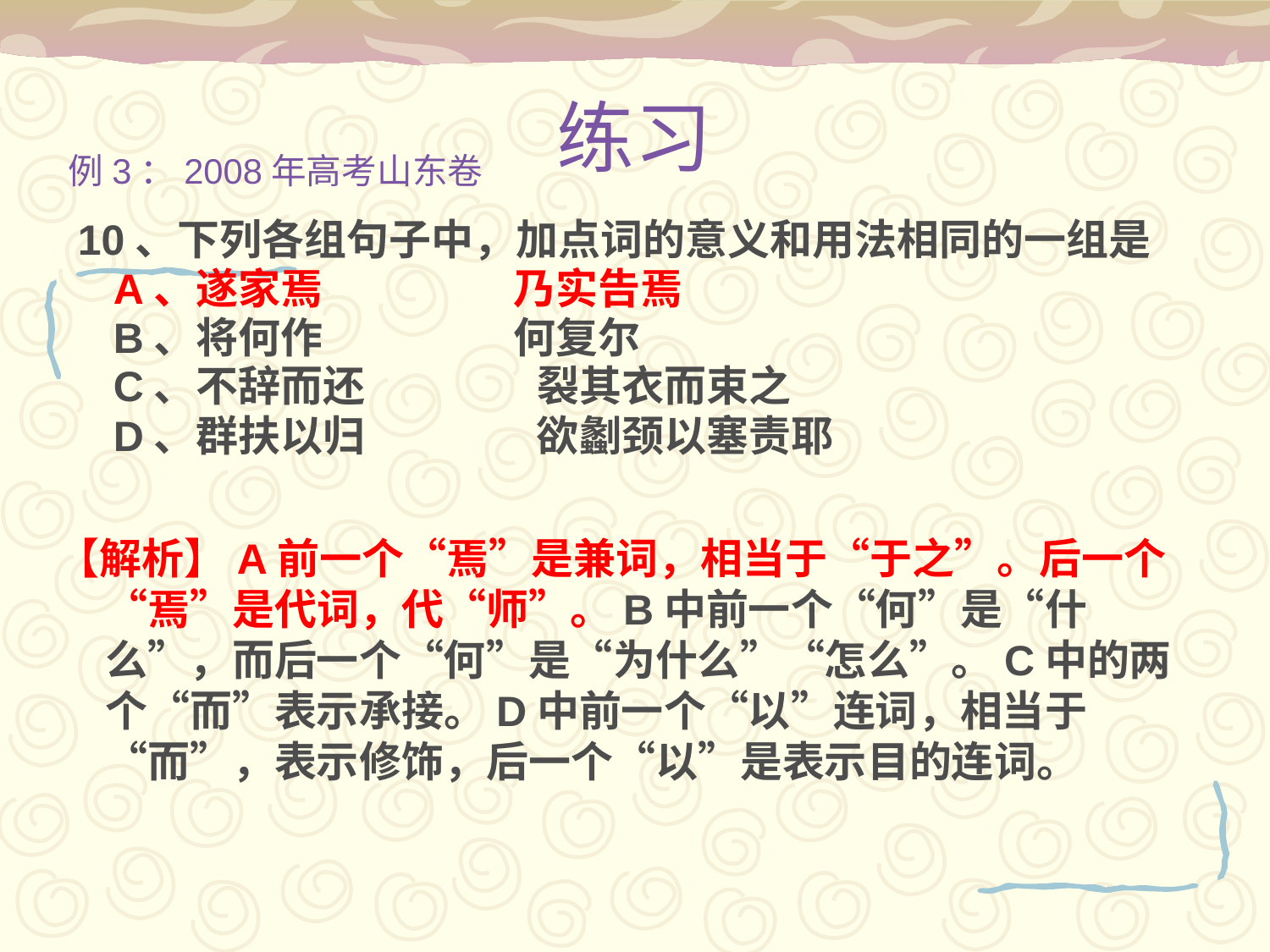

# 练习
例3：2008年高考山东卷
10、下列各组句子中，加点词的意义和用法相同的一组是
   A、遂家焉                    乃实告焉
   B、将何作                    何复尔
   C、不辞而还                  裂其衣而束之
   D、群扶以归                  欲劙颈以塞责耶
【解析】A前一个“焉”是兼词，相当于“于之”。后一个“焉”是代词，代“师”。B中前一个“何”是“什么”，而后一个“何”是“为什么”“怎么”。C中的两个“而”表示承接。D中前一个“以”连词，相当于“而”，表示修饰，后一个“以”是表示目的连词。